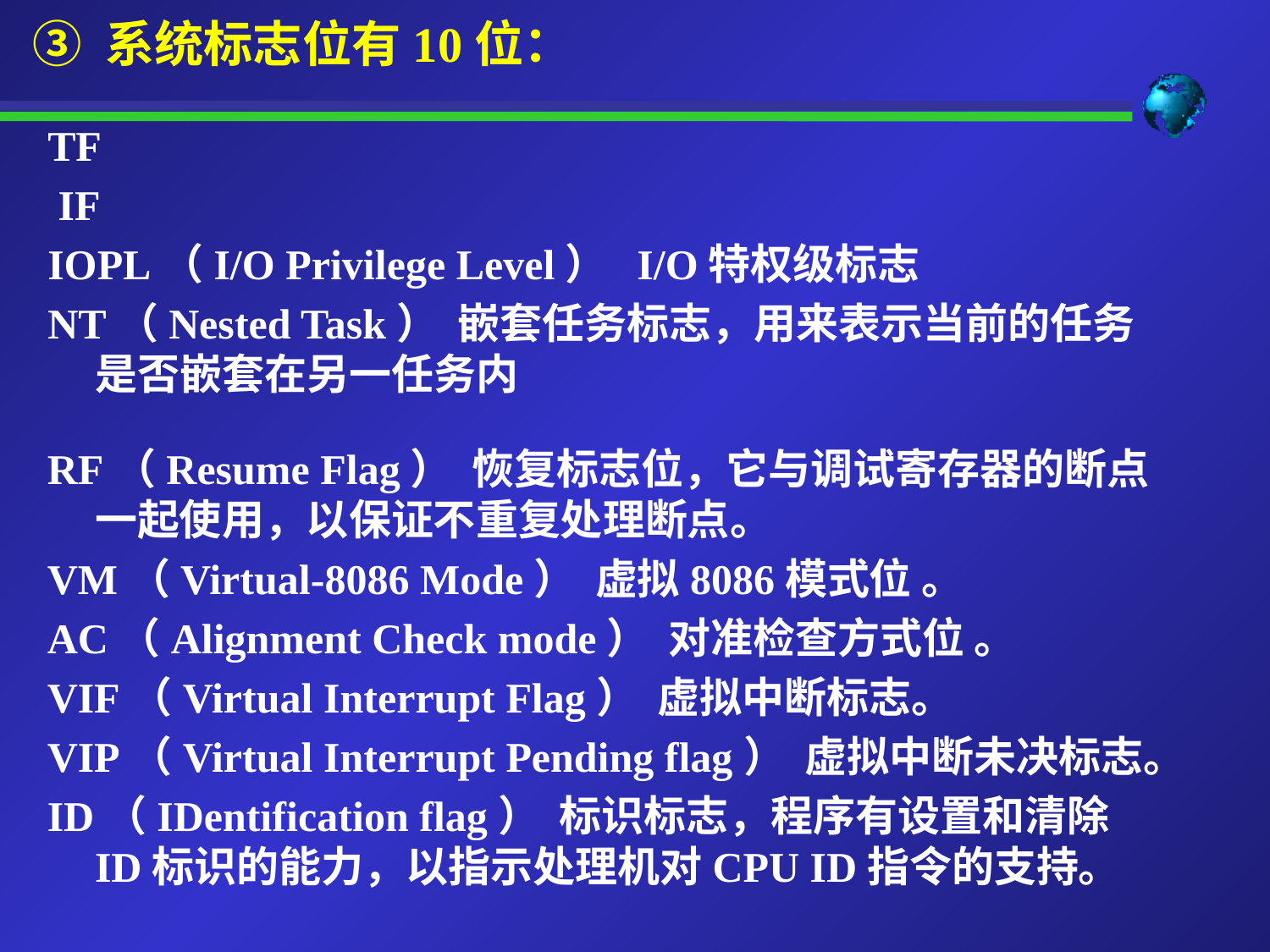

③ 系统标志位有10位：
TF
 IF
IOPL（I/O Privilege Level）  I/O特权级标志
NT（Nested Task）  嵌套任务标志，用来表示当前的任务是否嵌套在另一任务内

RF（Resume Flag）  恢复标志位，它与调试寄存器的断点一起使用，以保证不重复处理断点。
VM（Virtual-8086 Mode）  虚拟8086模式位 。
AC（Alignment Check mode）  对准检查方式位 。
VIF（Virtual Interrupt Flag）  虚拟中断标志。
VIP（Virtual Interrupt Pending flag）  虚拟中断未决标志。
ID（IDentification flag）  标识标志，程序有设置和清除ID标识的能力，以指示处理机对CPU ID指令的支持。
49